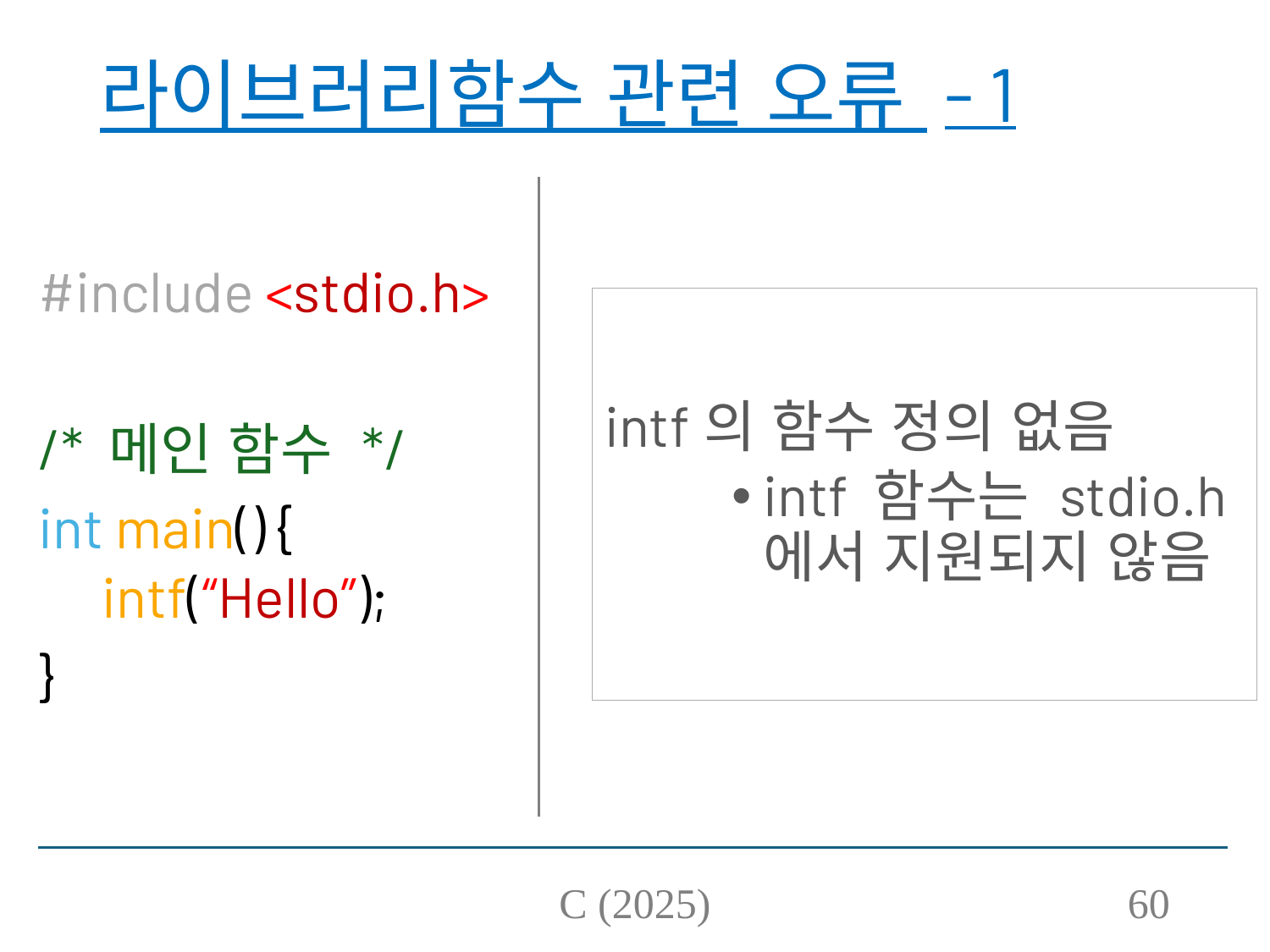

# 라이브러리함수 관련 오류 - 1
#include <stdio.h>

/* 메인 함수 */
int main() {
intf(“Hello”);
}
intf의 함수 정의 없음
intf 함수는 stdio.h에서 지원되지 않음
C (2025)
60